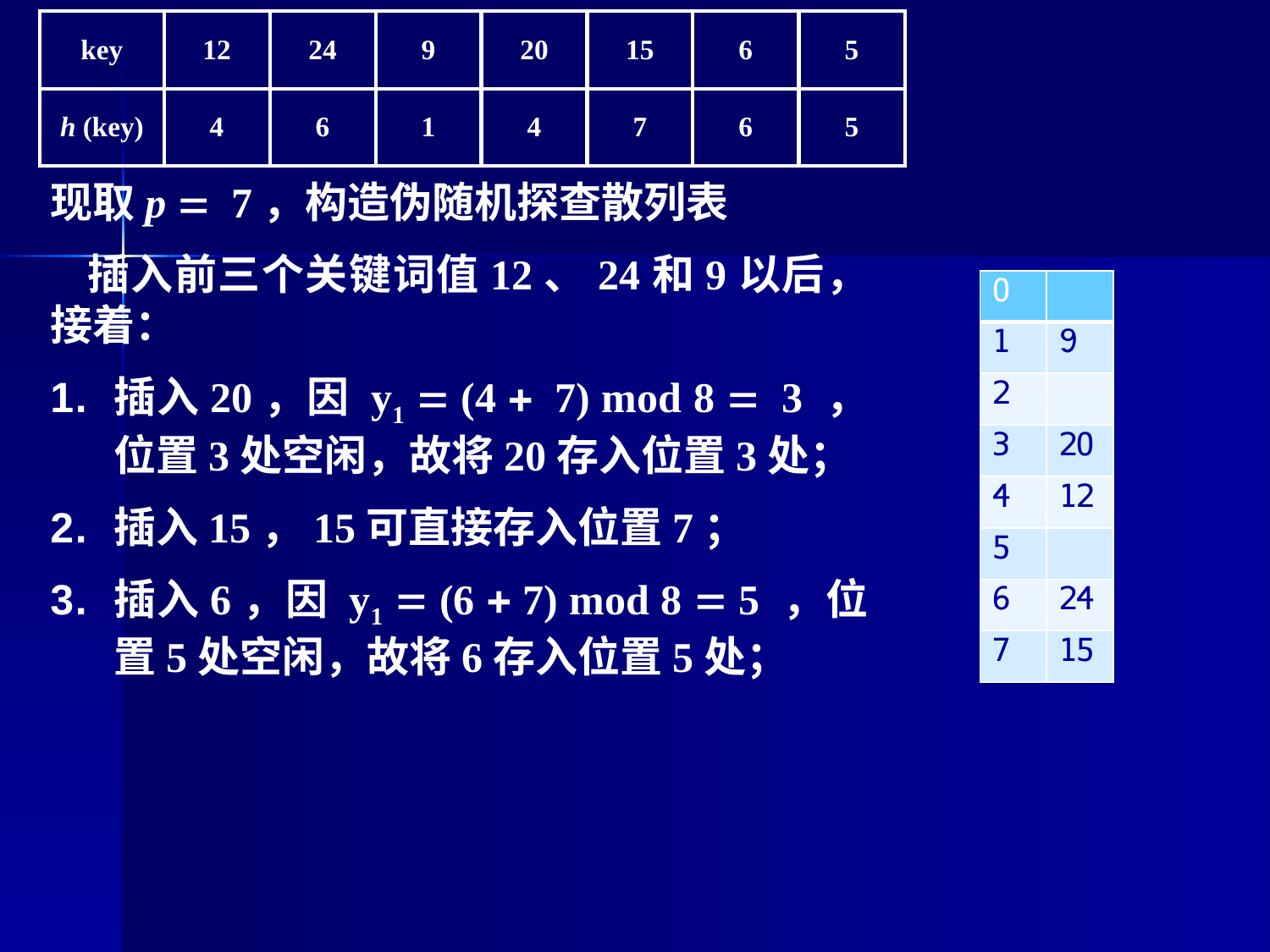

| key | 12 | 24 | 9 | 20 | 15 | 6 | 5 |
| --- | --- | --- | --- | --- | --- | --- | --- |
| h (key) | 4 | 6 | 1 | 4 | 7 | 6 | 5 |
现取p = 7，构造伪随机探查散列表
插入前三个关键词值12、24和9以后，接着：
插入20，因 y1 = (4 + 7) mod 8 = 3 ，位置3处空闲，故将20存入位置3处；
插入15，15可直接存入位置7；
插入6，因 y1 = (6 + 7) mod 8 = 5 ，位置5处空闲，故将6存入位置5处；
| 0 |  |
| --- | --- |
| 1 | 9 |
| 2 |  |
| 3 | 20 |
| 4 | 12 |
| 5 |  |
| 6 | 24 |
| 7 | 15 |